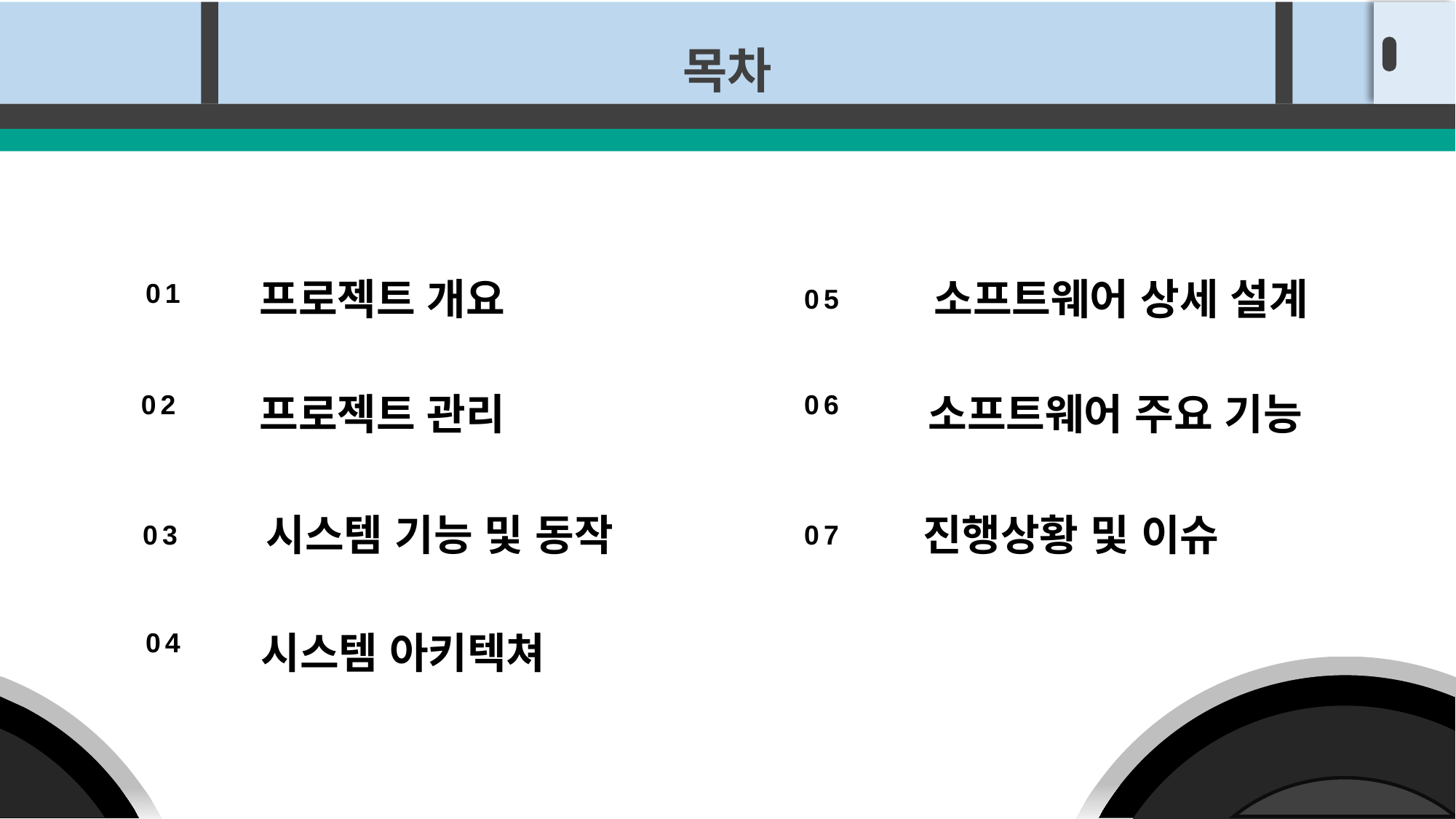

목차
프로젝트 개요
소프트웨어 상세 설계
01
05
02
프로젝트 관리
06
소프트웨어 주요 기능
시스템 기능 및 동작
진행상황 및 이슈
03
07
04
시스템 아키텍쳐